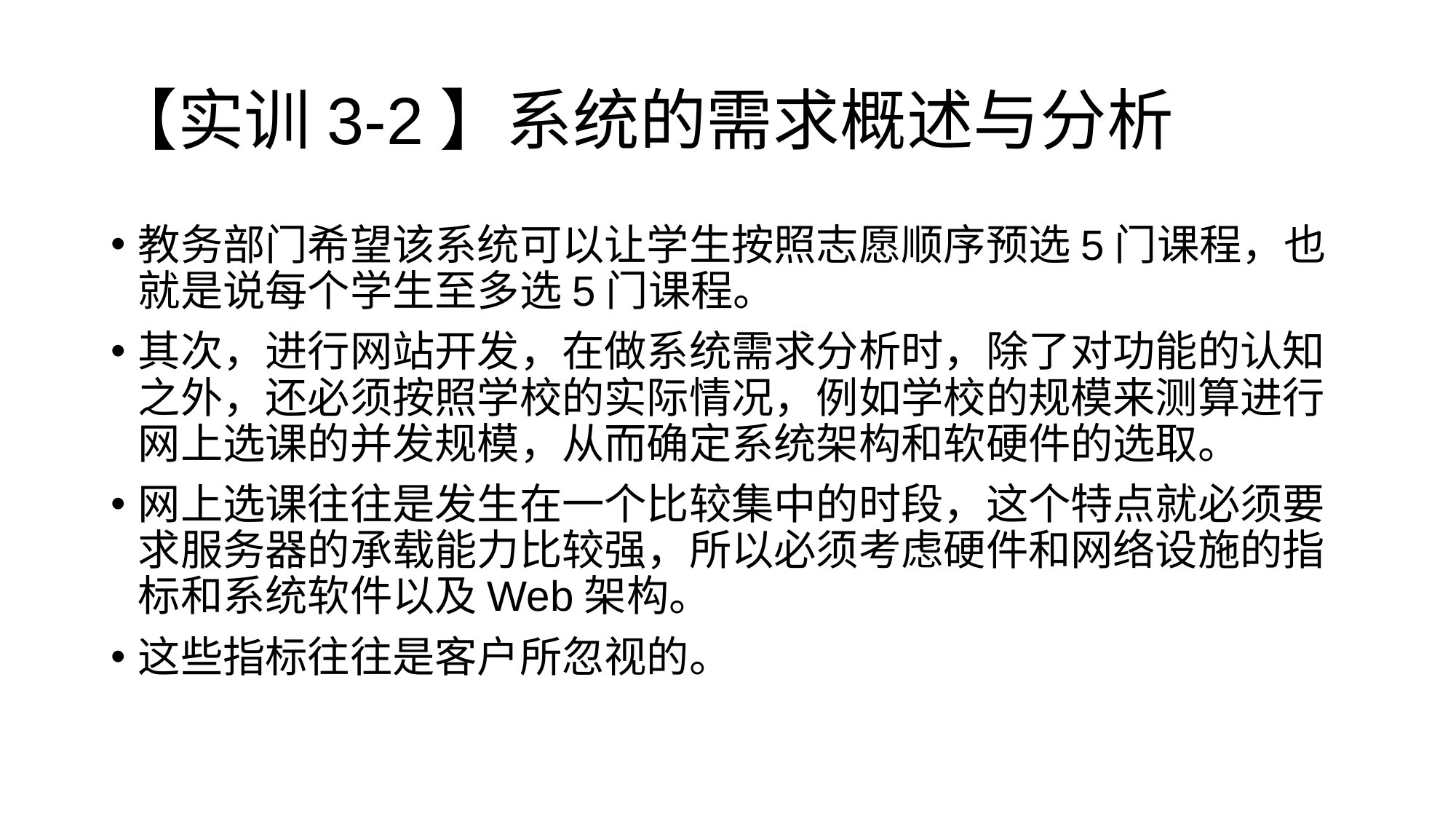

# 【实训3-2】系统的需求概述与分析
教务部门希望该系统可以让学生按照志愿顺序预选5门课程，也就是说每个学生至多选5门课程。
其次，进行网站开发，在做系统需求分析时，除了对功能的认知之外，还必须按照学校的实际情况，例如学校的规模来测算进行网上选课的并发规模，从而确定系统架构和软硬件的选取。
网上选课往往是发生在一个比较集中的时段，这个特点就必须要求服务器的承载能力比较强，所以必须考虑硬件和网络设施的指标和系统软件以及Web架构。
这些指标往往是客户所忽视的。